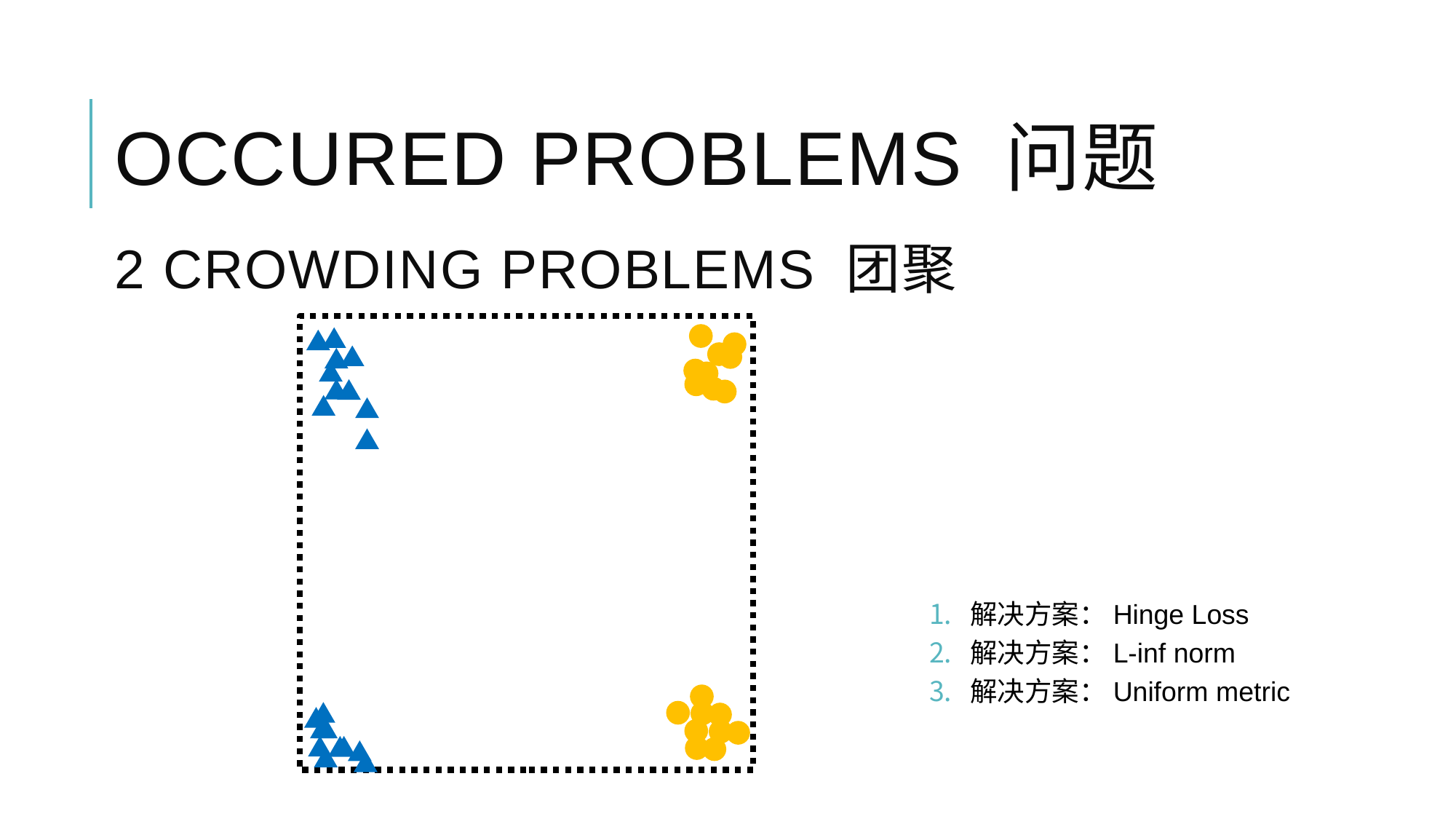

# occured problems 问题
2 Crowding Problems 团聚

解决方案：Hinge Loss
解决方案：L-inf norm
解决方案：Uniform metric